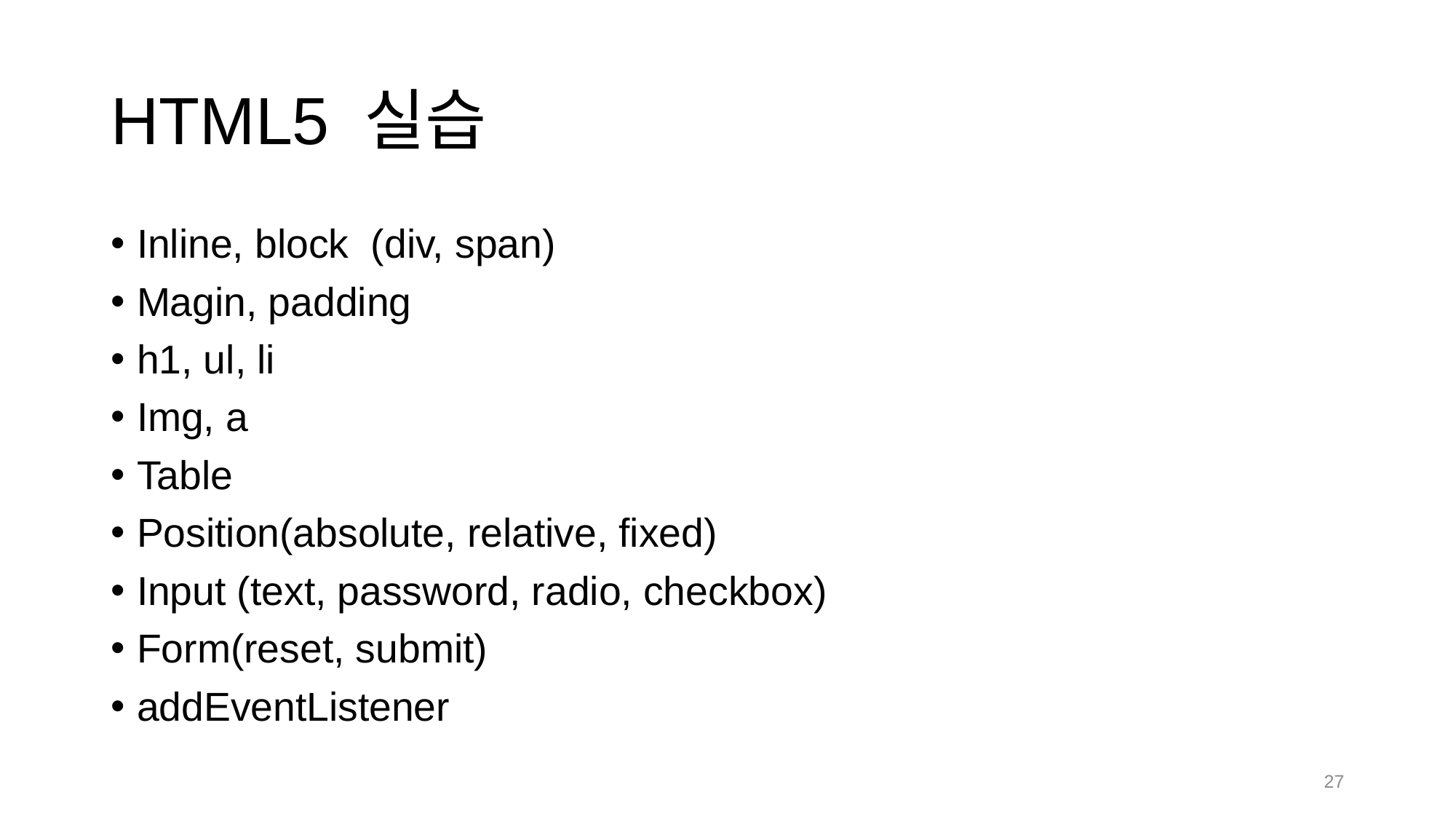

# HTML5 실습
Inline, block  (div, span)
Magin, padding
h1, ul, li
Img, a
Table
Position(absolute, relative, fixed)
Input (text, password, radio, checkbox)
Form(reset, submit)
addEventListener

27